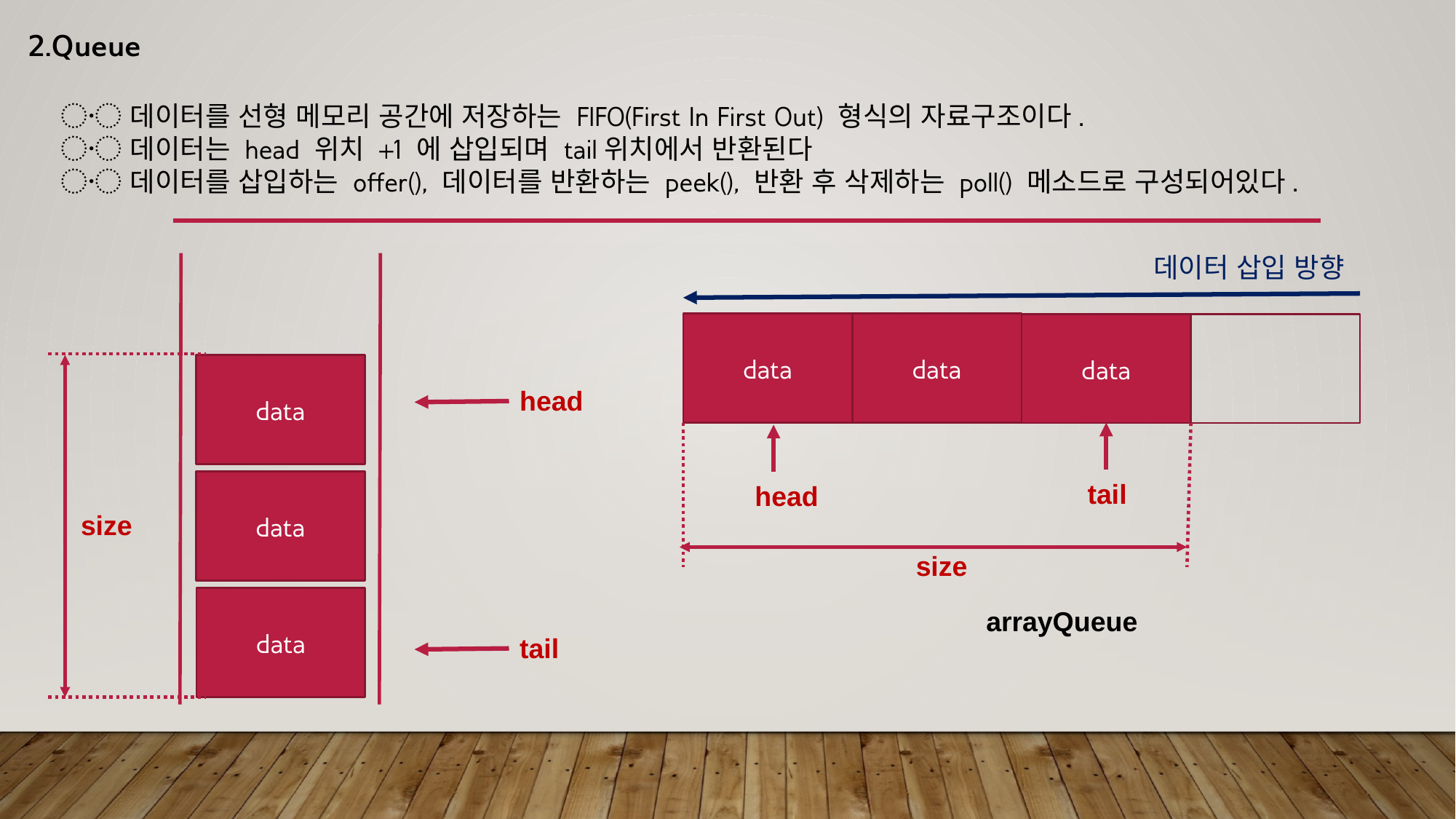

2.Queue
〮 데이터를 선형 메모리 공간에 저장하는 FIFO(First In First Out) 형식의 자료구조이다.
〮 데이터는 head 위치 +1 에 삽입되며 tail위치에서 반환된다
〮 데이터를 삽입하는 offer(), 데이터를 반환하는 peek(), 반환 후 삭제하는 poll() 메소드로 구성되어있다.
데이터 삽입 방향
data
data
data

data
head
data
tail
head
size
size
data
arrayQueue
tail